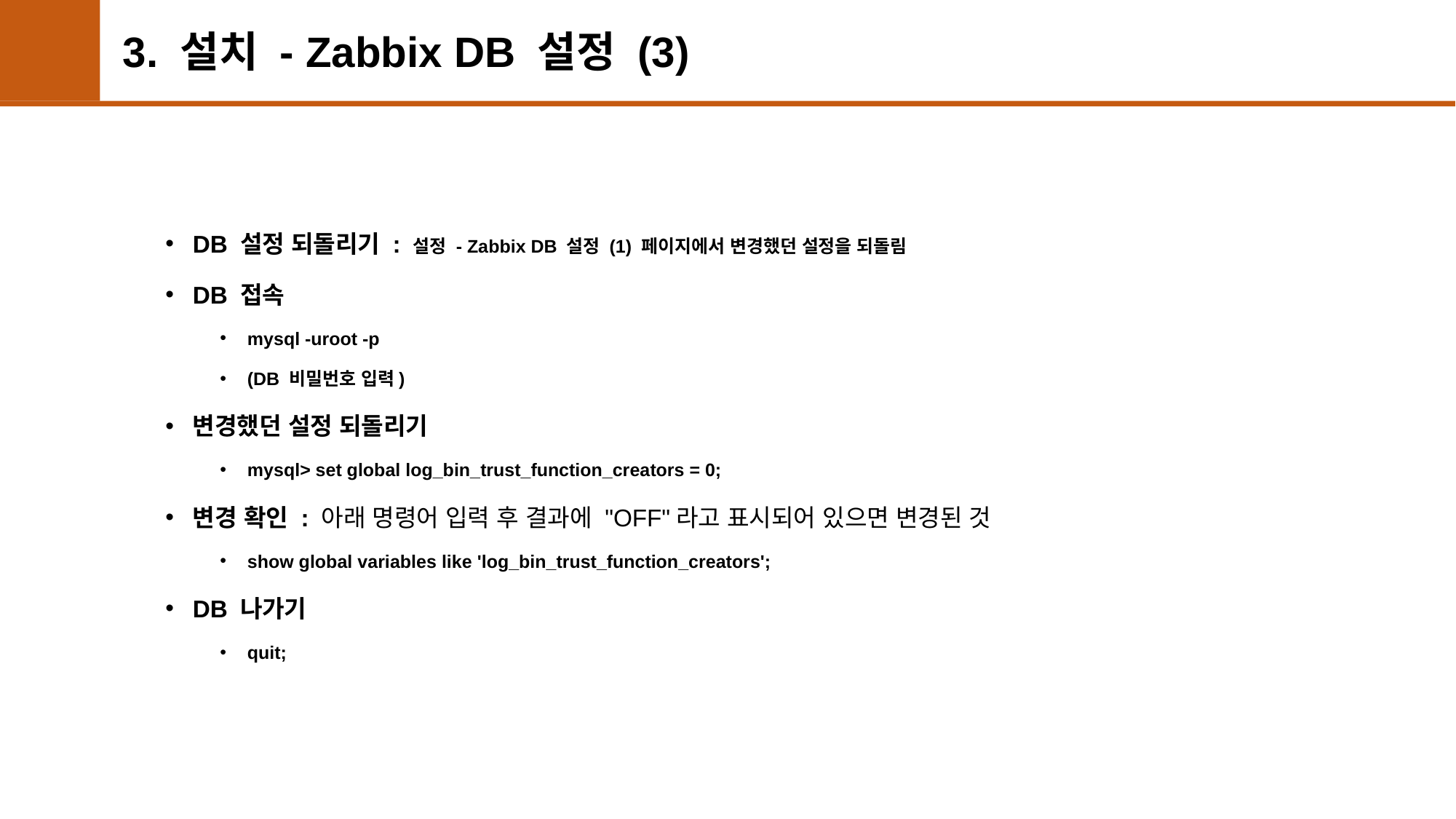

# 3. 설치 - Zabbix DB 설정 (3)

DB 설정 되돌리기 : 설정 - Zabbix DB 설정 (1) 페이지에서 변경했던 설정을 되돌림
DB 접속
mysql -uroot -p
(DB 비밀번호 입력)
변경했던 설정 되돌리기
mysql> set global log_bin_trust_function_creators = 0;
변경 확인 : 아래 명령어 입력 후 결과에 "OFF"라고 표시되어 있으면 변경된 것
show global variables like 'log_bin_trust_function_creators';
DB 나가기
quit;